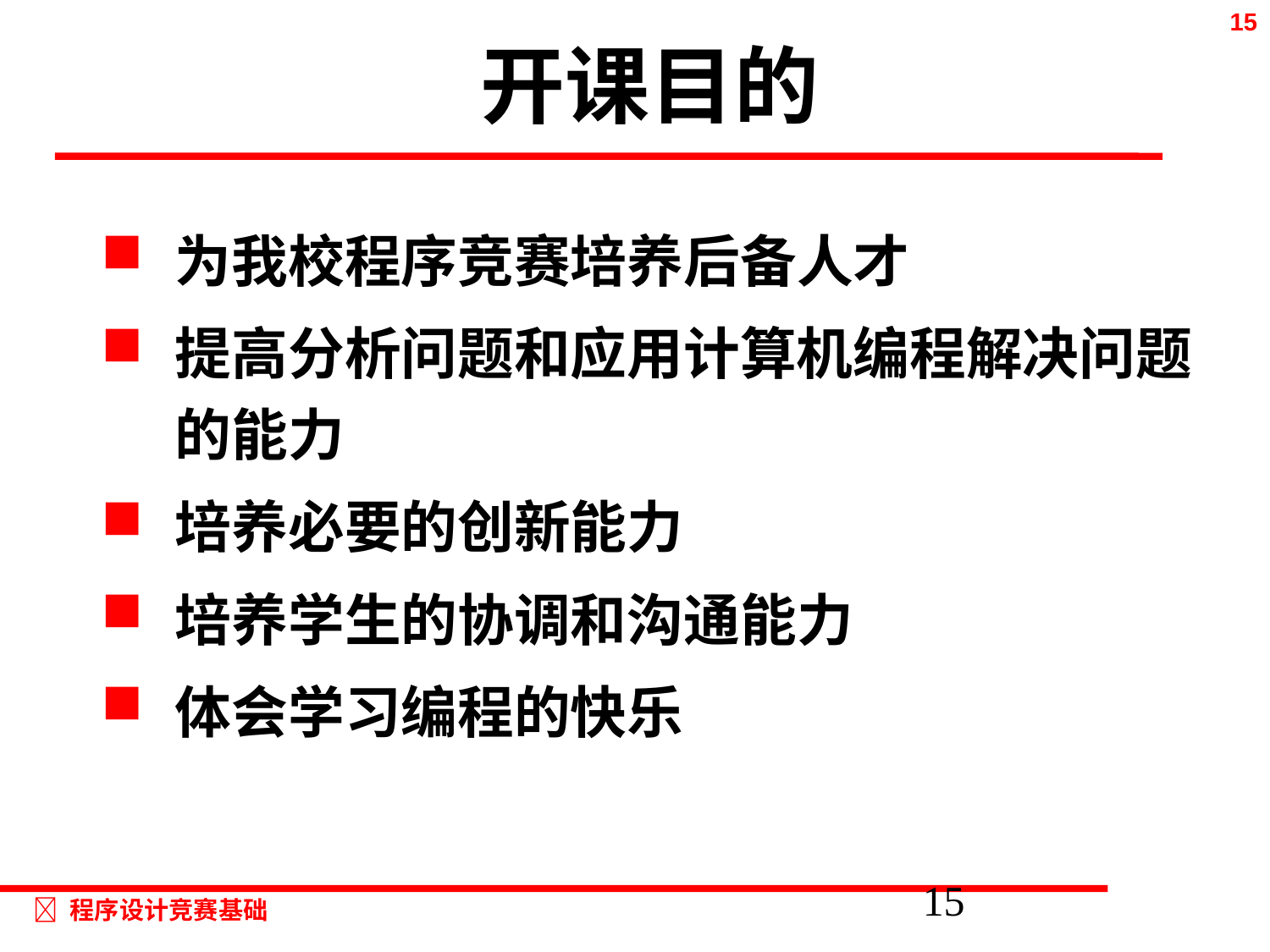

# 开课目的
为我校程序竞赛培养后备人才
提高分析问题和应用计算机编程解决问题的能力
培养必要的创新能力
培养学生的协调和沟通能力
体会学习编程的快乐
15